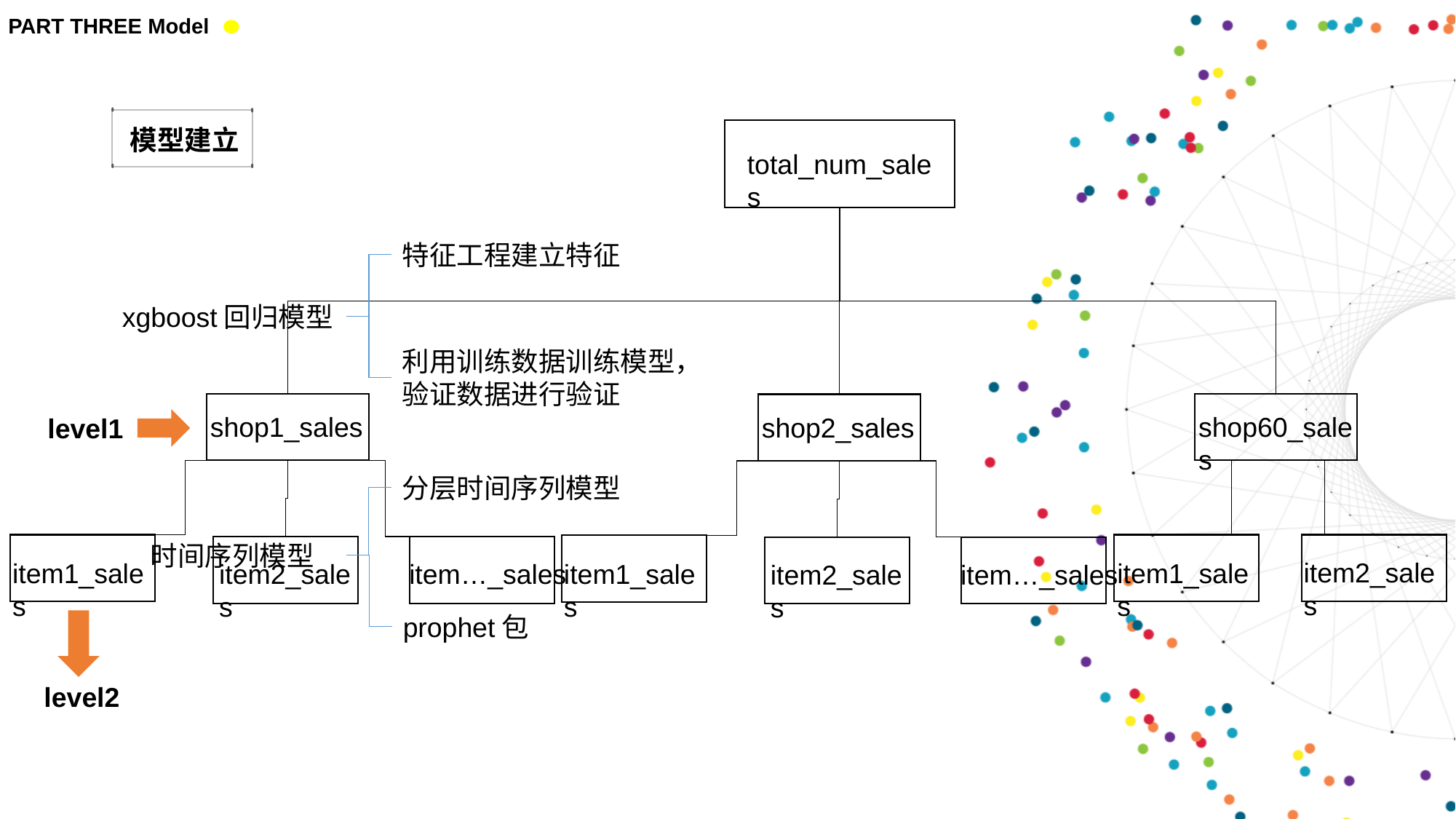

PART THREE Model

模型建立

total_num_sales

shop1_sales

item1_sales

item2_sales

item…_sales

shop60_sales

item1_sales

item2_sales

shop2_sales

item1_sales

item2_sales

item…_sales
特征工程建立特征
xgboost回归模型
利用训练数据训练模型，验证数据进行验证
level1

分层时间序列模型
时间序列模型
prophet包

level2